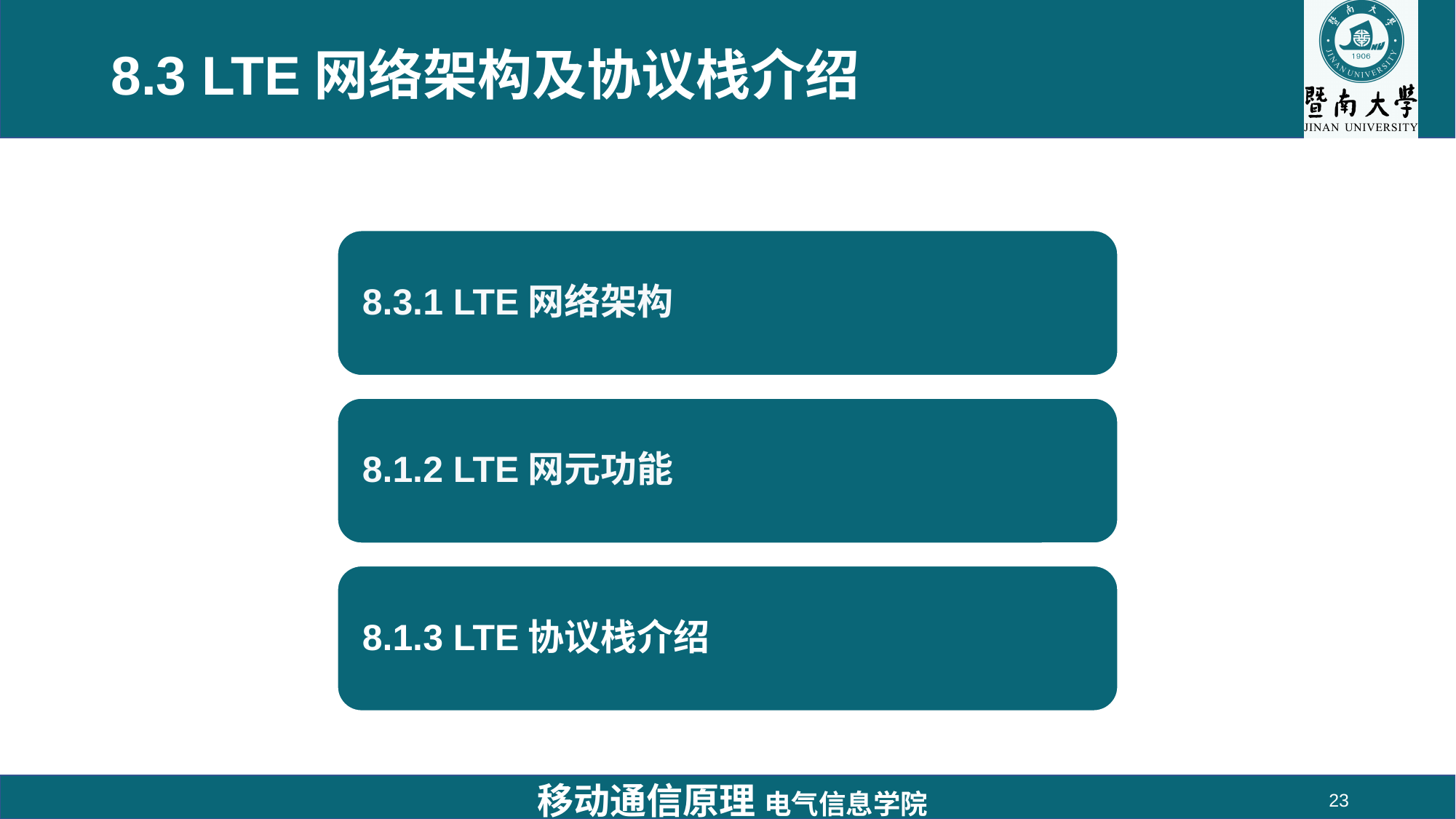

# 8.3 LTE网络架构及协议栈介绍
8.3.1 LTE网络架构
8.1.2 LTE网元功能
8.1.3 LTE协议栈介绍
移动通信原理 电气信息学院
23